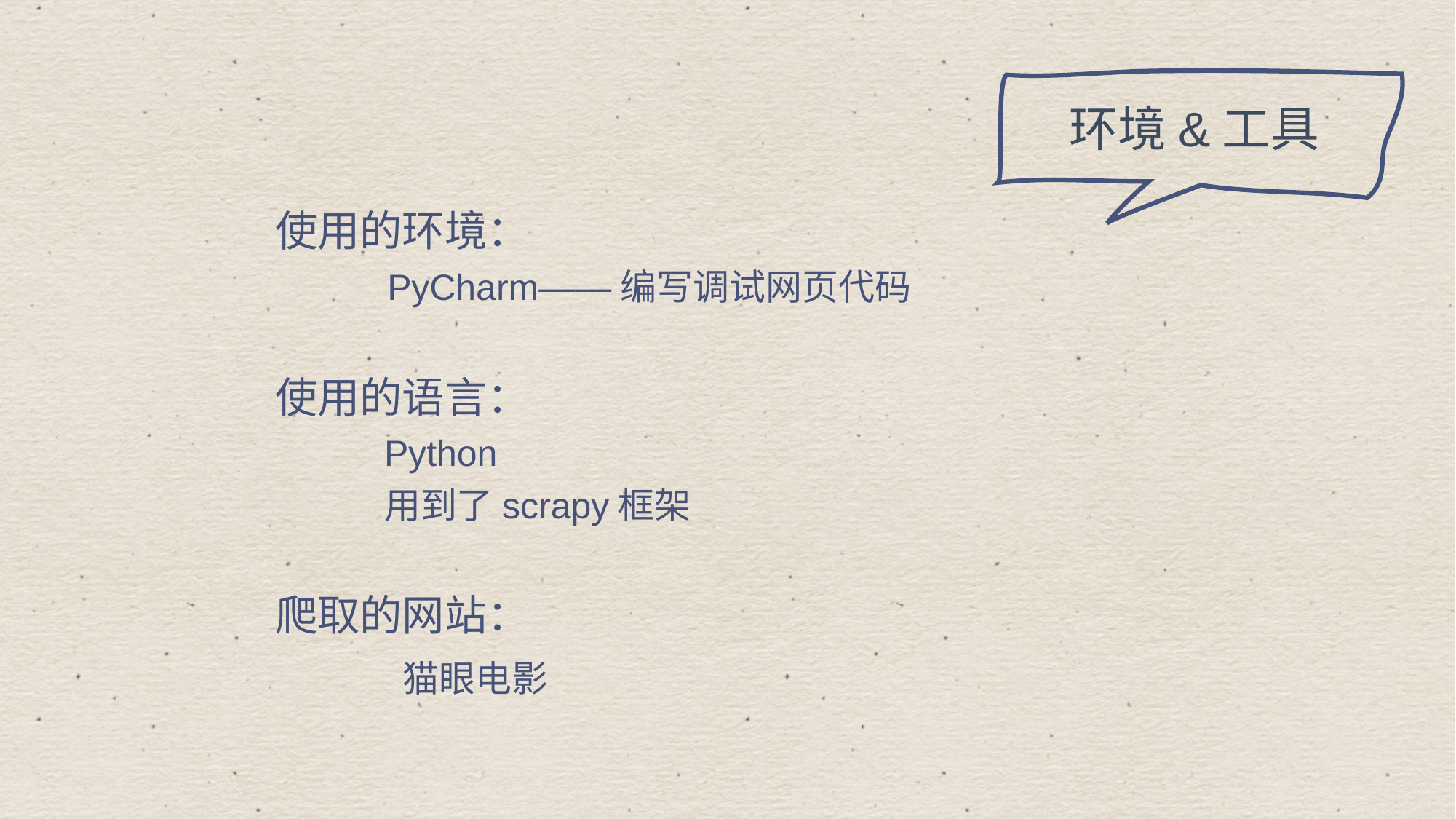

环境&工具
使用的环境：
           PyCharm——编写调试网页代码

使用的语言：
Python
用到了scrapy框架

爬取的网站：
	猫眼电影